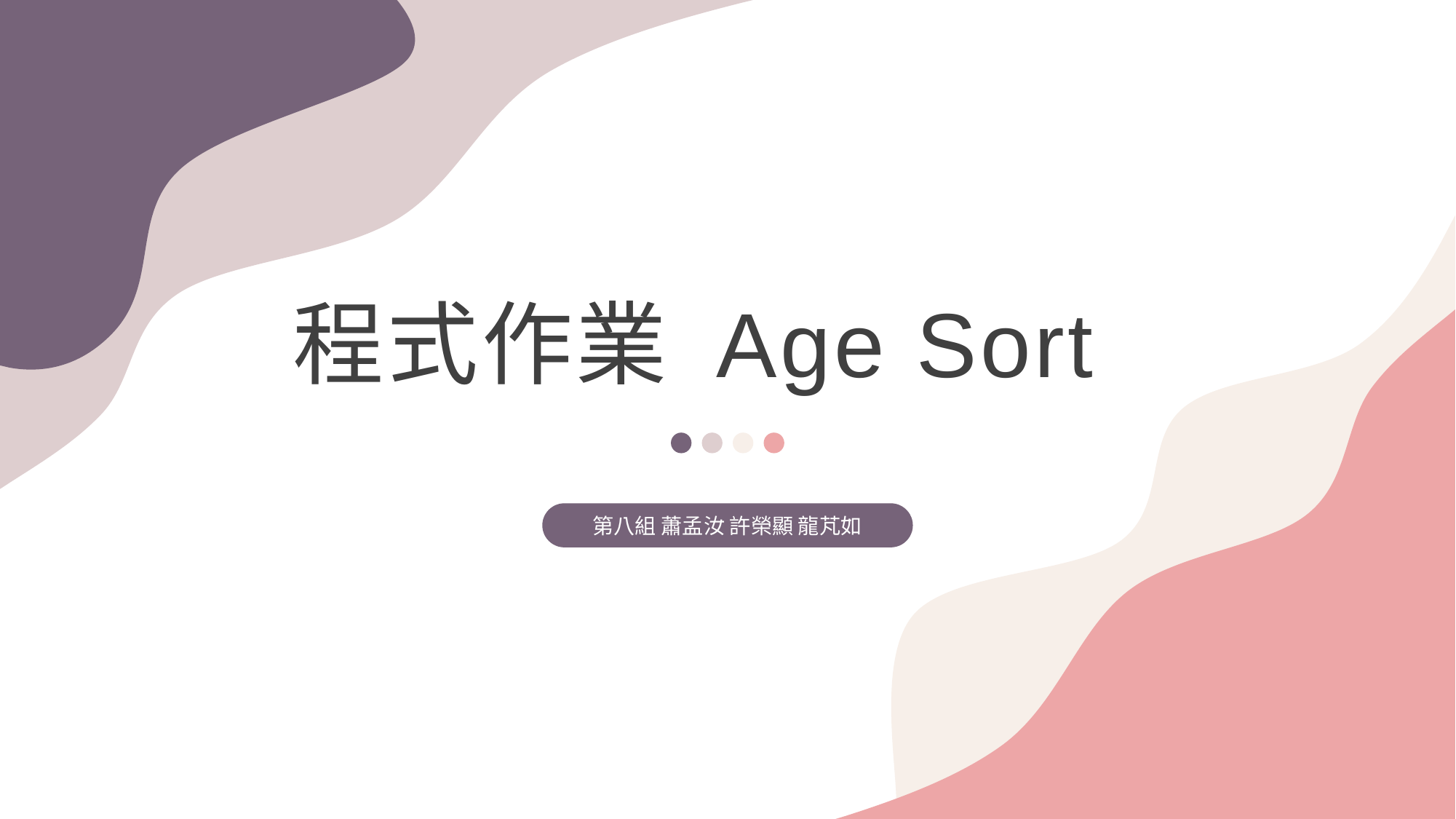

程式作業 Age Sort

第八組 蕭孟汝 許榮顯 龍芃如